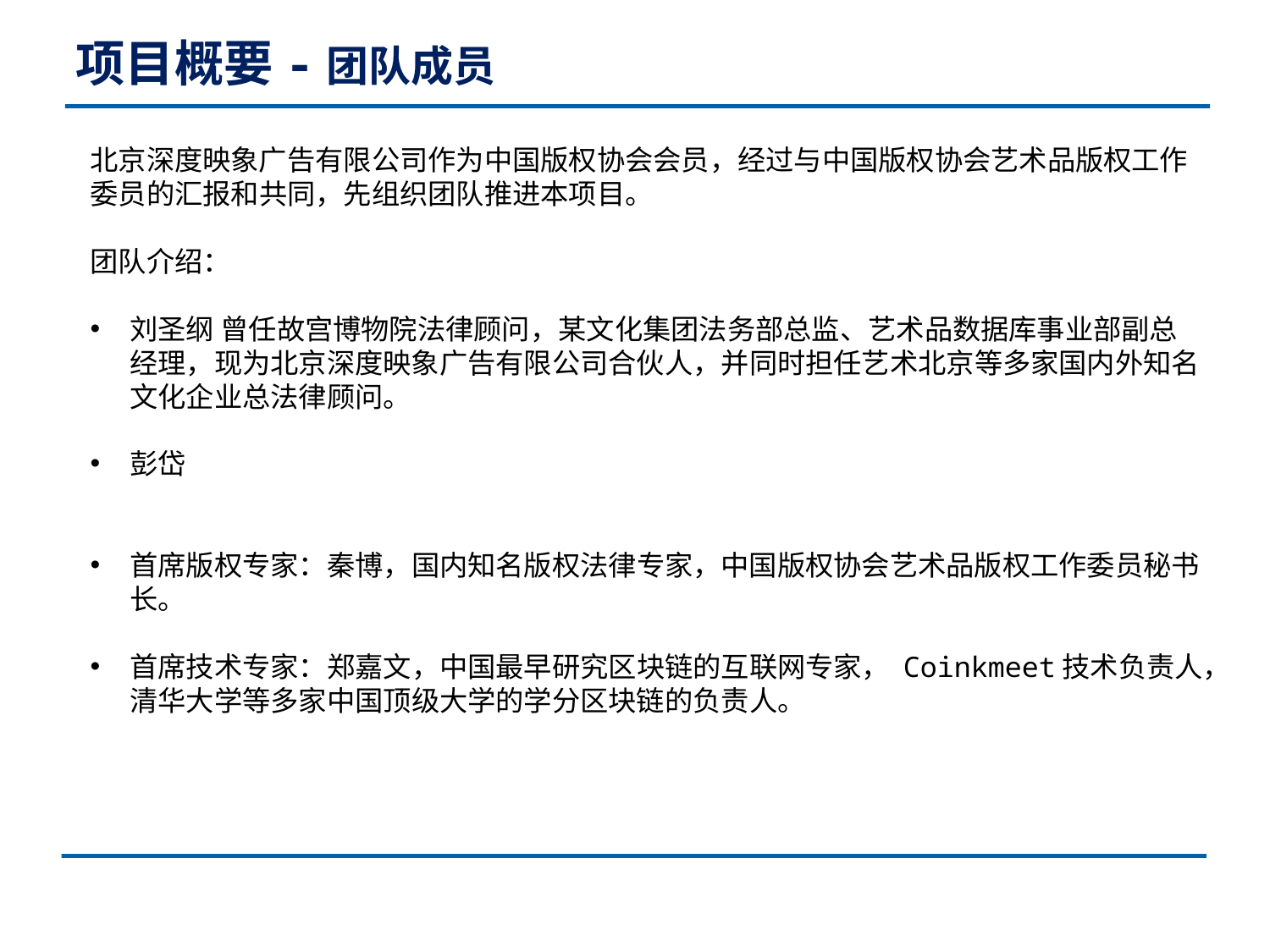

项目概要-团队成员

北京深度映象广告有限公司作为中国版权协会会员，经过与中国版权协会艺术品版权工作委员的汇报和共同，先组织团队推进本项目。

团队介绍：

刘圣纲 曾任故宫博物院法律顾问，某文化集团法务部总监、艺术品数据库事业部副总经理，现为北京深度映象广告有限公司合伙人，并同时担任艺术北京等多家国内外知名文化企业总法律顾问。

彭岱

首席版权专家：秦博，国内知名版权法律专家，中国版权协会艺术品版权工作委员秘书长。

首席技术专家：郑嘉文，中国最早研究区块链的互联网专家， Coinkmeet技术负责人，清华大学等多家中国顶级大学的学分区块链的负责人。

8